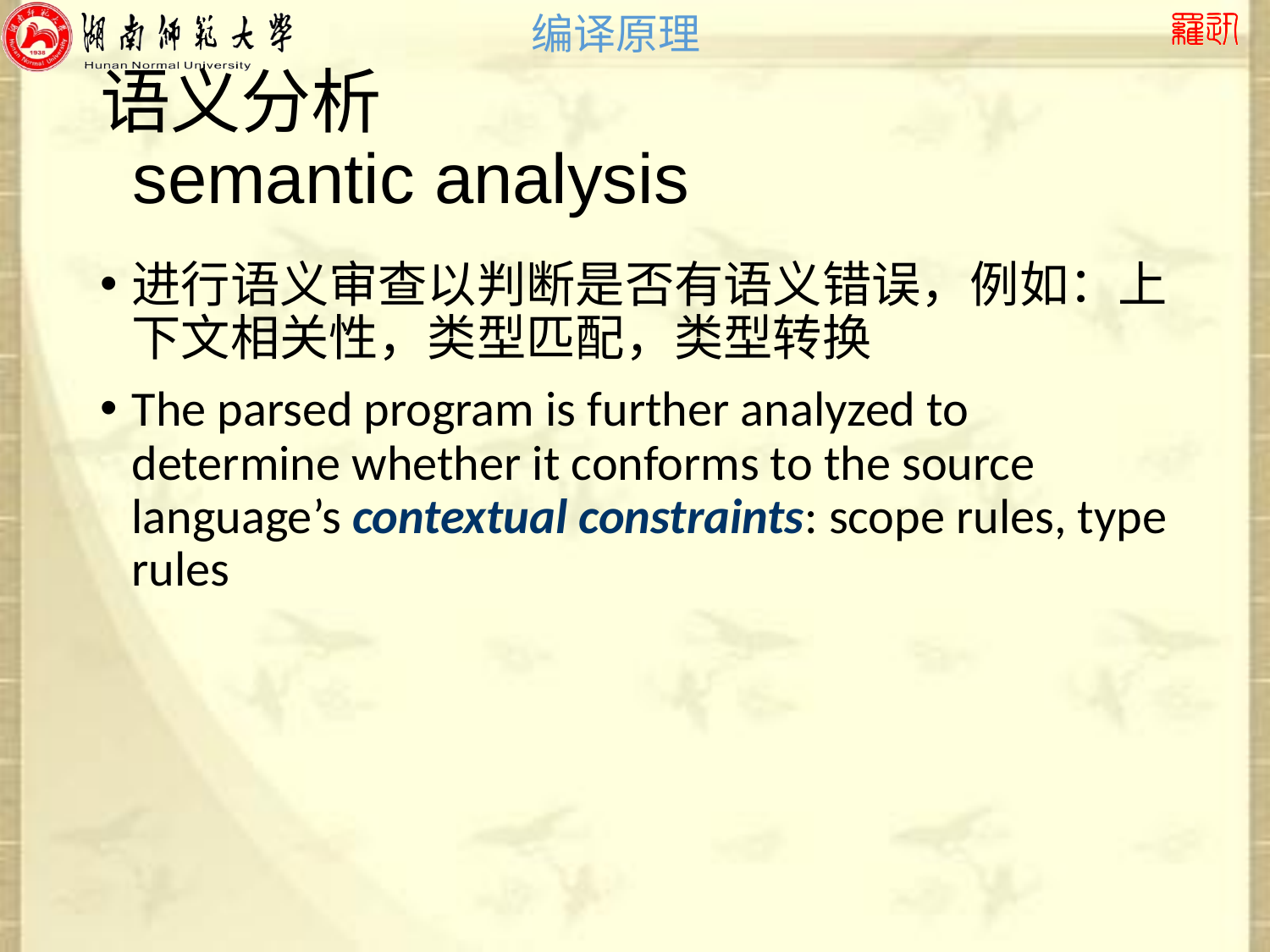

# 语义分析 semantic analysis
进行语义审查以判断是否有语义错误，例如：上下文相关性，类型匹配，类型转换
The parsed program is further analyzed to determine whether it conforms to the source language’s contextual constraints: scope rules, type rules